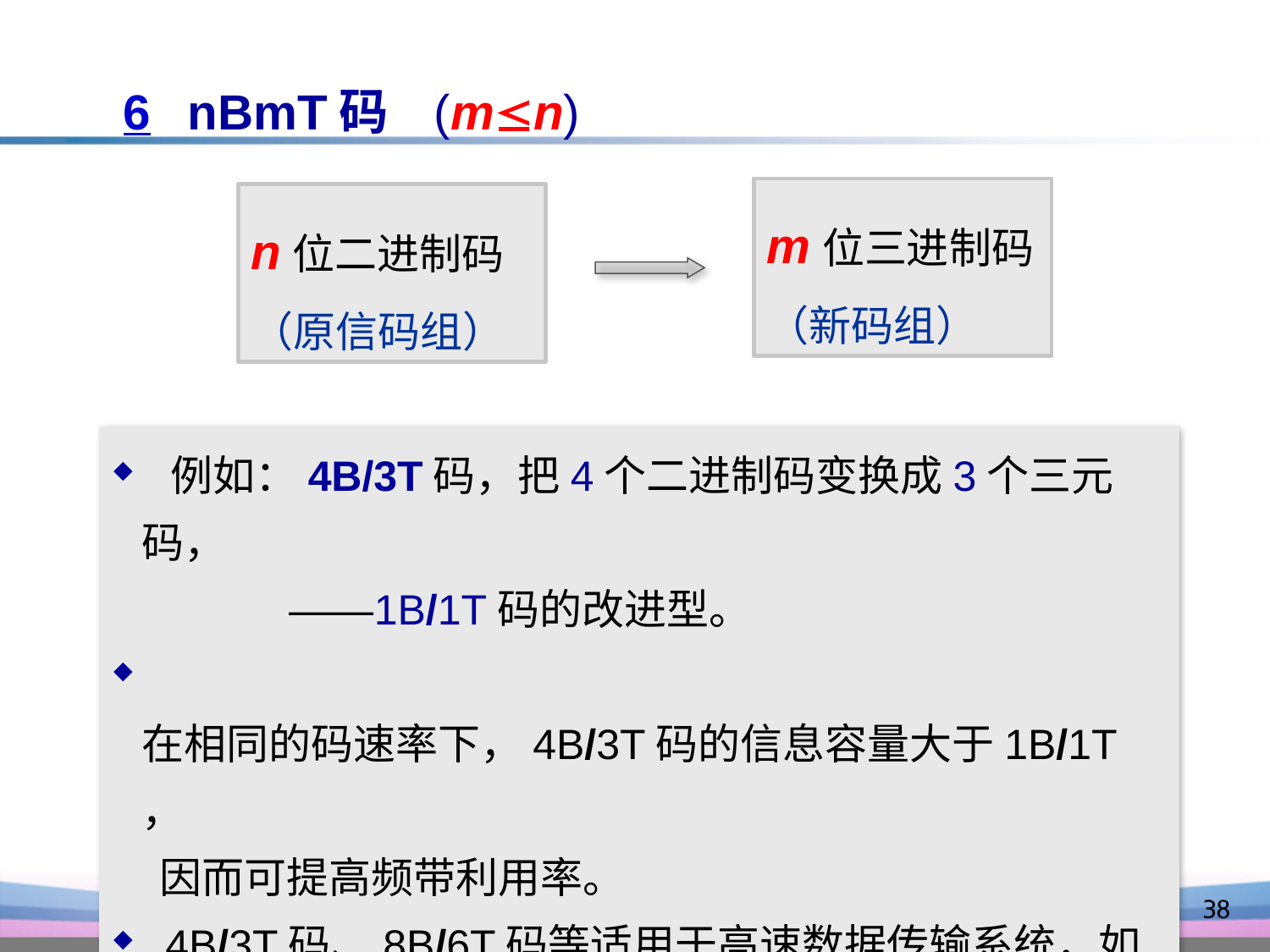

6   nBmT码   (m≤n)
m位三进制码
（新码组）
n位二进制码
（原信码组）

  例如：4B/3T码，把4个二进制码变换成3个三元码，
               ——1B/1T码的改进型。
  在相同的码速率下，4B/3T码的信息容量大于1B/1T，
    因而可提高频带利用率。
  4B/3T码、8B/6T码等适用于高速数据传输系统，如
    高次群同轴电缆传输系统。
38